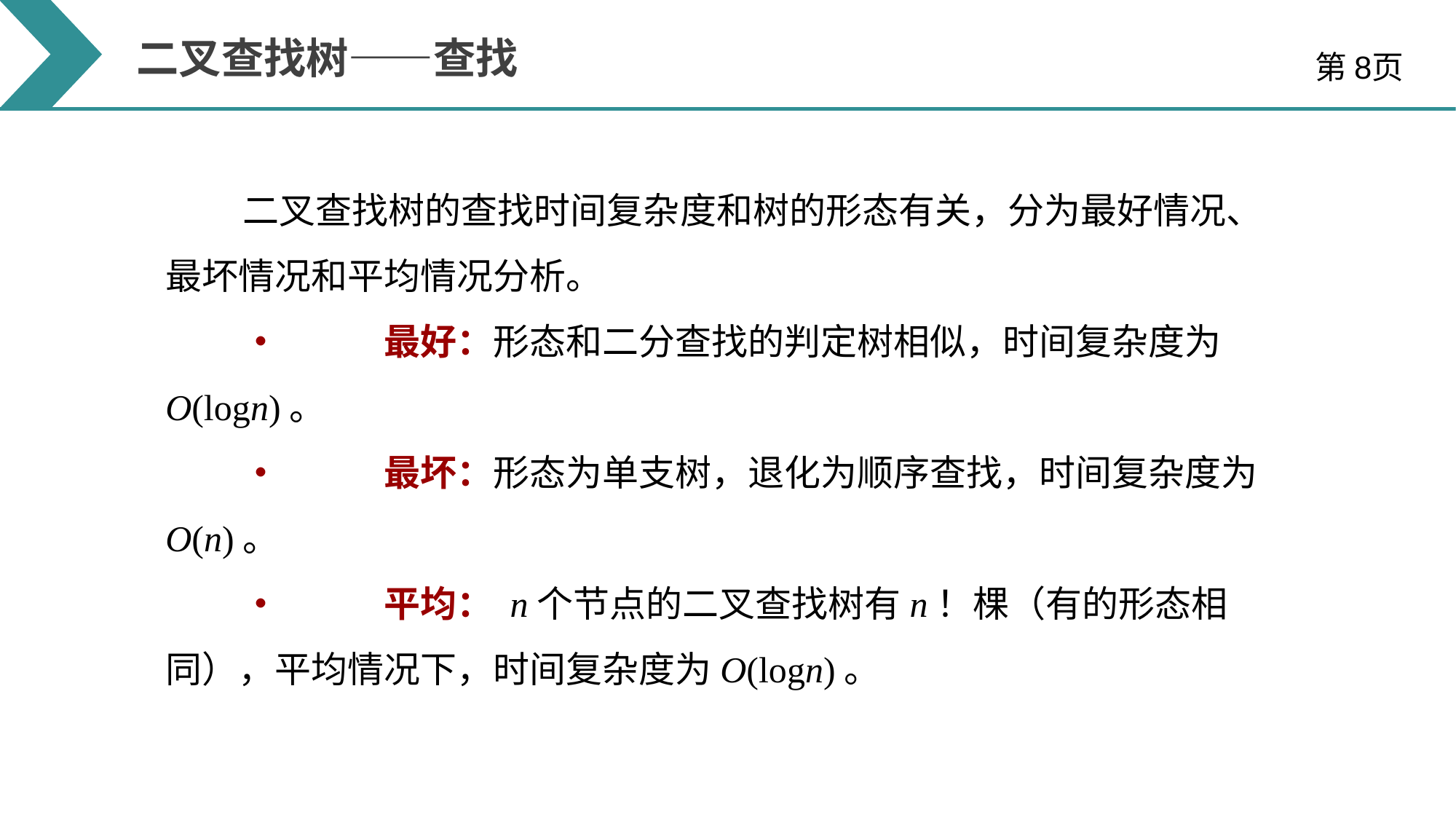

二叉查找树——查找
第8页
二叉查找树的查找时间复杂度和树的形态有关，分为最好情况、最坏情况和平均情况分析。
•	最好：形态和二分查找的判定树相似，时间复杂度为O(logn)。
•	最坏：形态为单支树，退化为顺序查找，时间复杂度为O(n)。
•	平均： n个节点的二叉查找树有n！棵（有的形态相同），平均情况下，时间复杂度为O(logn)。